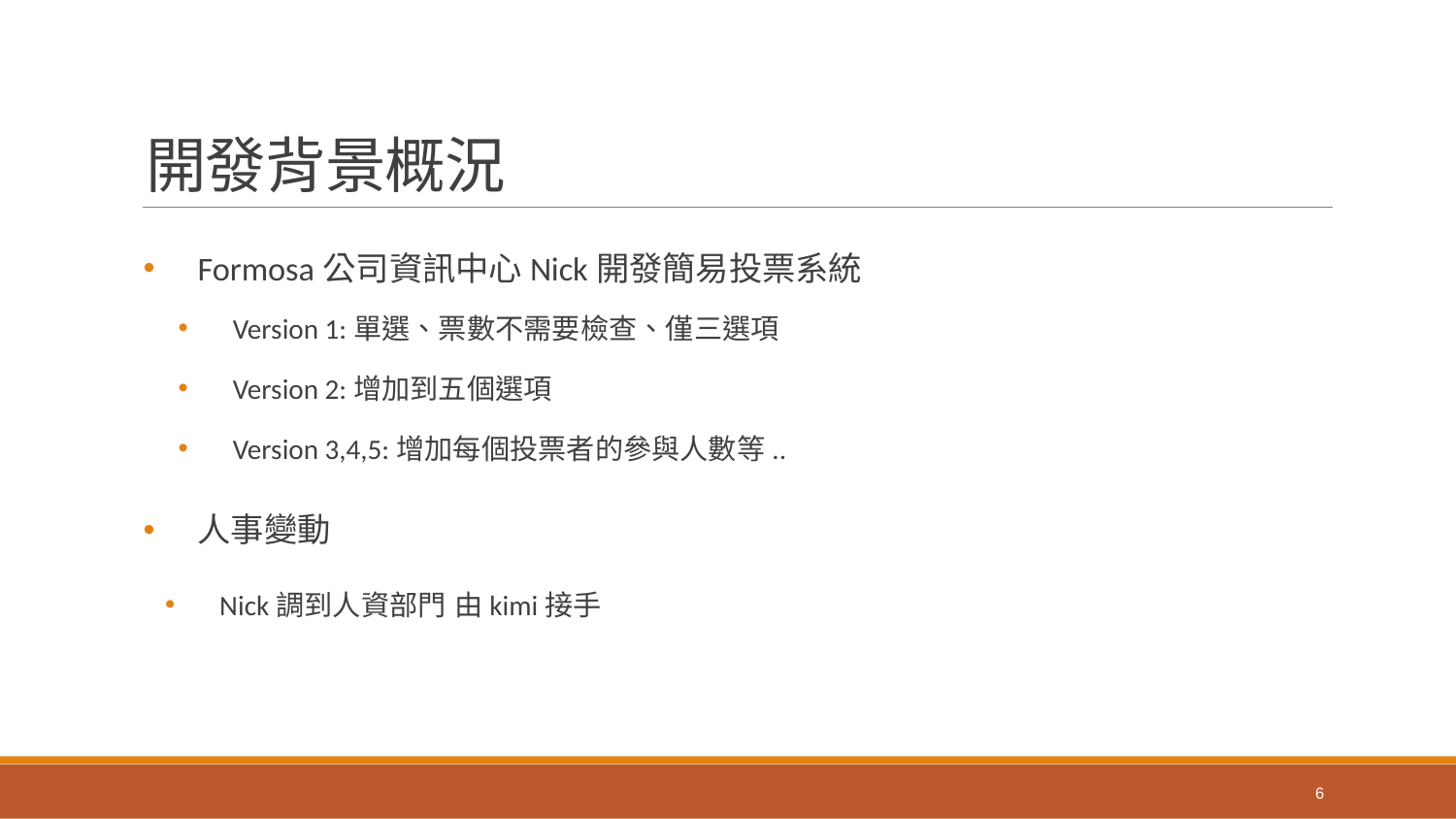

# 開發背景概況
Formosa公司資訊中心Nick開發簡易投票系統
Version 1:單選、票數不需要檢查、僅三選項
Version 2:增加到五個選項
Version 3,4,5:增加每個投票者的參與人數等..
人事變動
Nick調到人資部門 由kimi接手

6